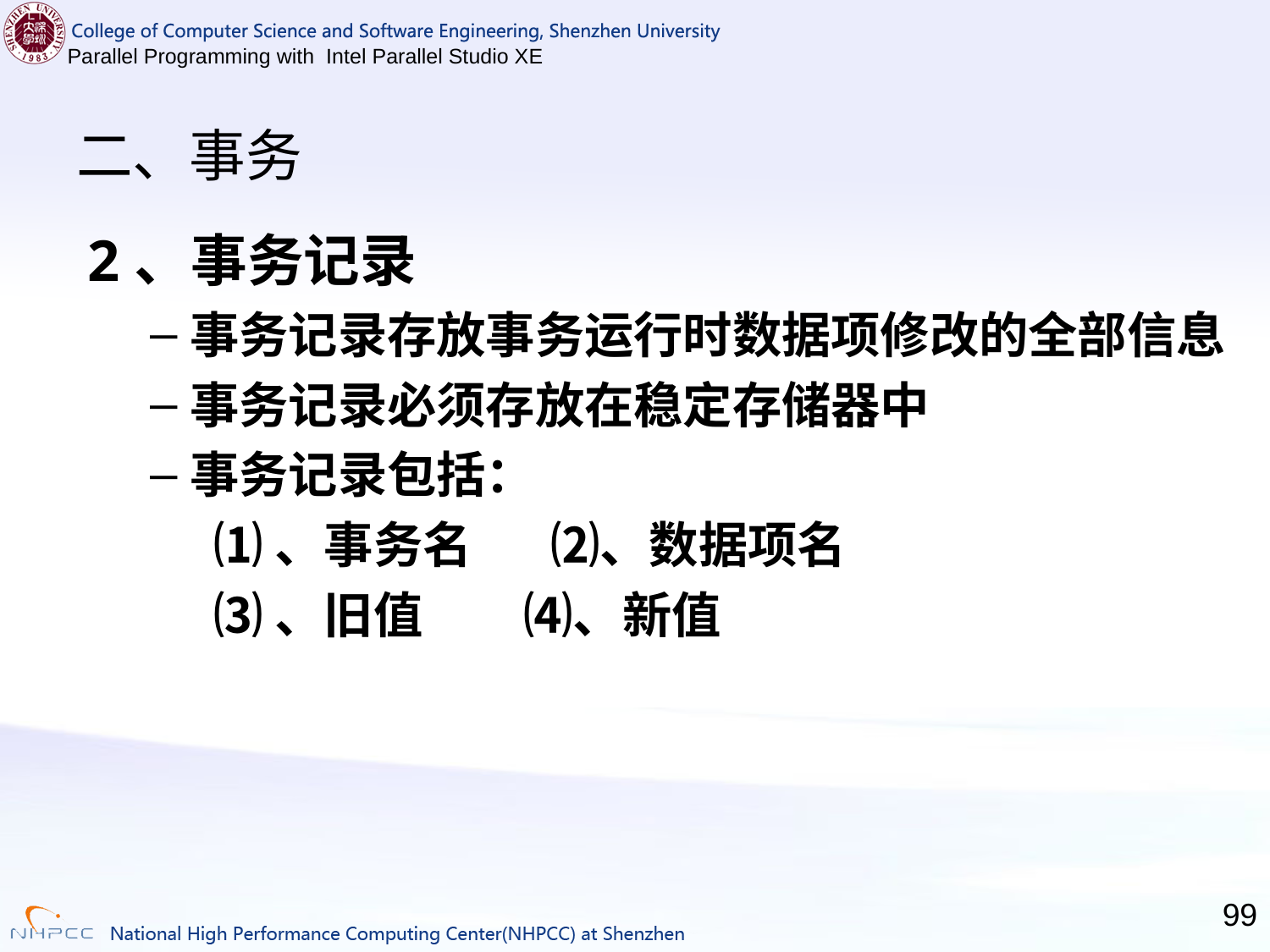

# 二、事务
2、事务记录
事务记录存放事务运行时数据项修改的全部信息
事务记录必须存放在稳定存储器中
事务记录包括：
⑴、事务名       ⑵、数据项名
⑶、旧值         ⑷、新值
99